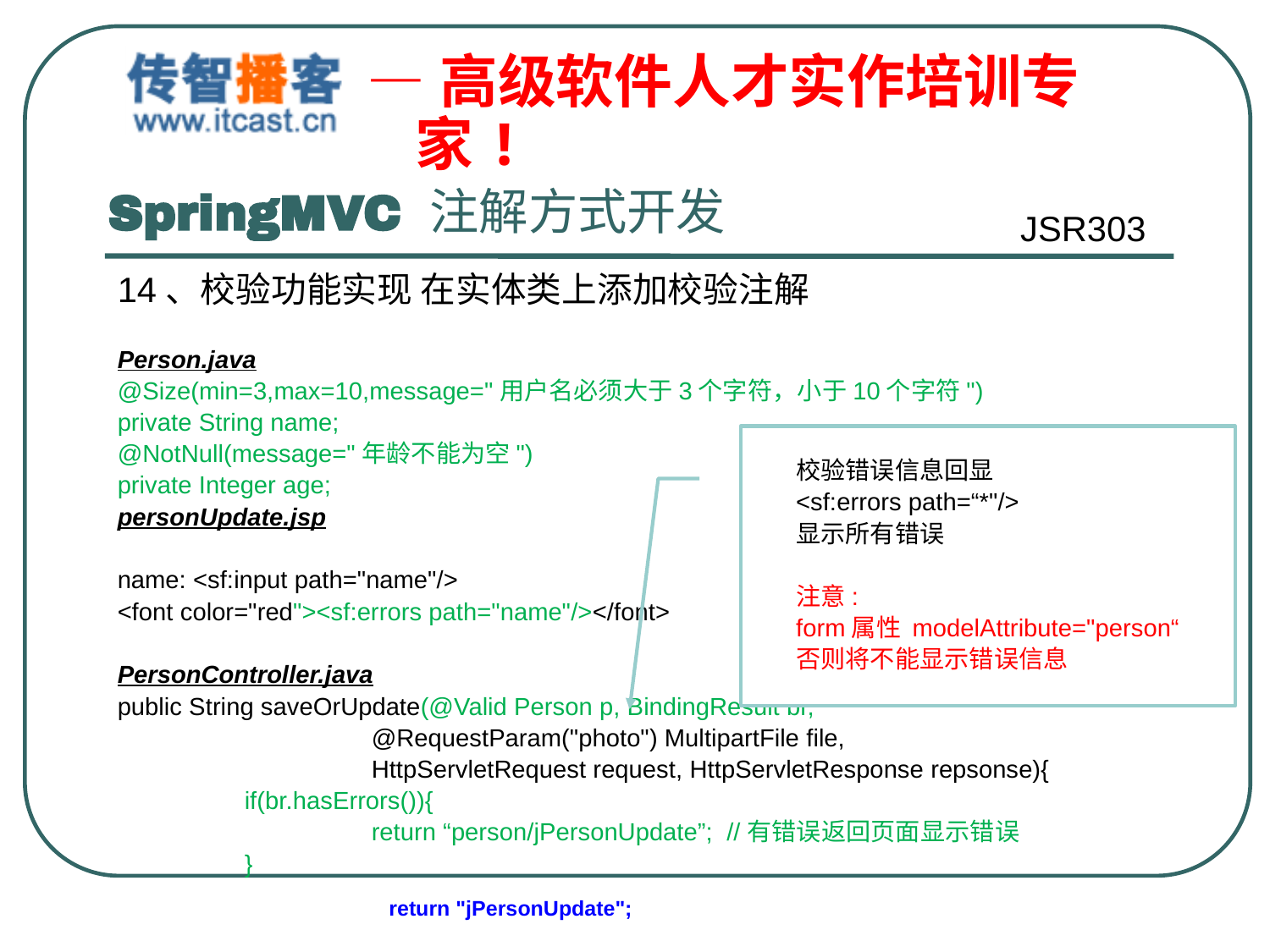

# SpringMVC 注解方式开发
JSR303
14、校验功能实现 在实体类上添加校验注解

Person.java
@Size(min=3,max=10,message="用户名必须大于3个字符，小于10个字符")
private String name;
@NotNull(message="年龄不能为空")
private Integer age;
personUpdate.jsp

name: <sf:input path="name"/>
<font color="red"><sf:errors path="name"/></font>

PersonController.java
public String saveOrUpdate(@Valid Person p, BindingResult br,
		@RequestParam("photo") MultipartFile file,
		HttpServletRequest request, HttpServletResponse repsonse){
	if(br.hasErrors()){
		return “person/jPersonUpdate”;  //有错误返回页面显示错误
	}
校验错误信息回显
<sf:errors path=“*"/>
显示所有错误

注意:
form属性 modelAttribute="person“
否则将不能显示错误信息
return "jPersonUpdate";